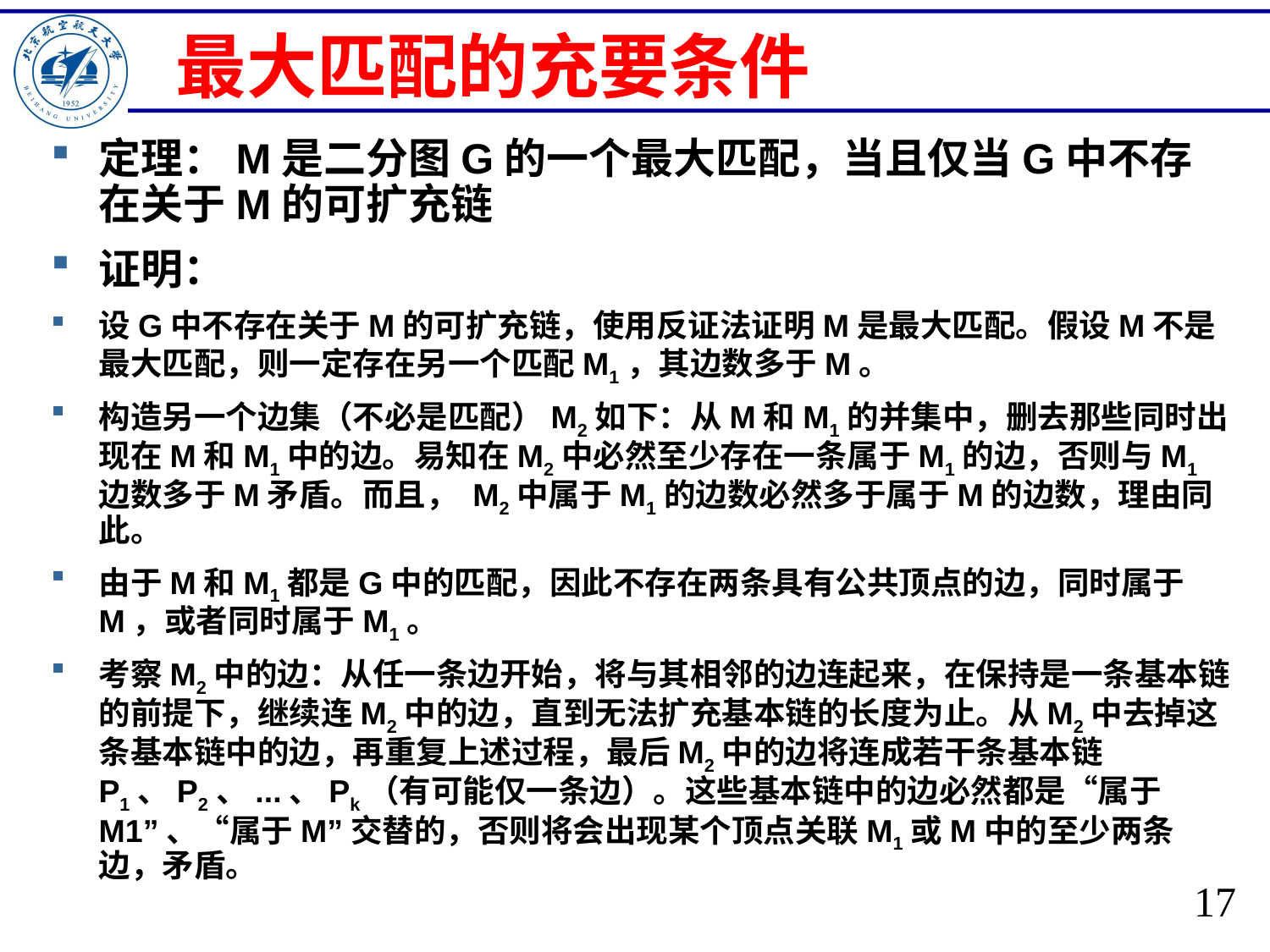

# 最大匹配的充要条件
定理：M是二分图G的一个最大匹配，当且仅当G中不存在关于M的可扩充链
证明：
设G中不存在关于M的可扩充链，使用反证法证明M是最大匹配。假设M不是最大匹配，则一定存在另一个匹配M1，其边数多于M。
构造另一个边集（不必是匹配）M2如下：从M和M1的并集中，删去那些同时出现在M和M1中的边。易知在M2中必然至少存在一条属于M1的边，否则与M1边数多于M矛盾。而且， M2中属于M1的边数必然多于属于M的边数，理由同此。
由于M和M1都是G中的匹配，因此不存在两条具有公共顶点的边，同时属于M，或者同时属于M1。
考察M2中的边：从任一条边开始，将与其相邻的边连起来，在保持是一条基本链的前提下，继续连M2中的边，直到无法扩充基本链的长度为止。从M2中去掉这条基本链中的边，再重复上述过程，最后M2中的边将连成若干条基本链P1、P2、...、Pk（有可能仅一条边）。这些基本链中的边必然都是“属于M1”、“属于M”交替的，否则将会出现某个顶点关联M1或M中的至少两条边，矛盾。